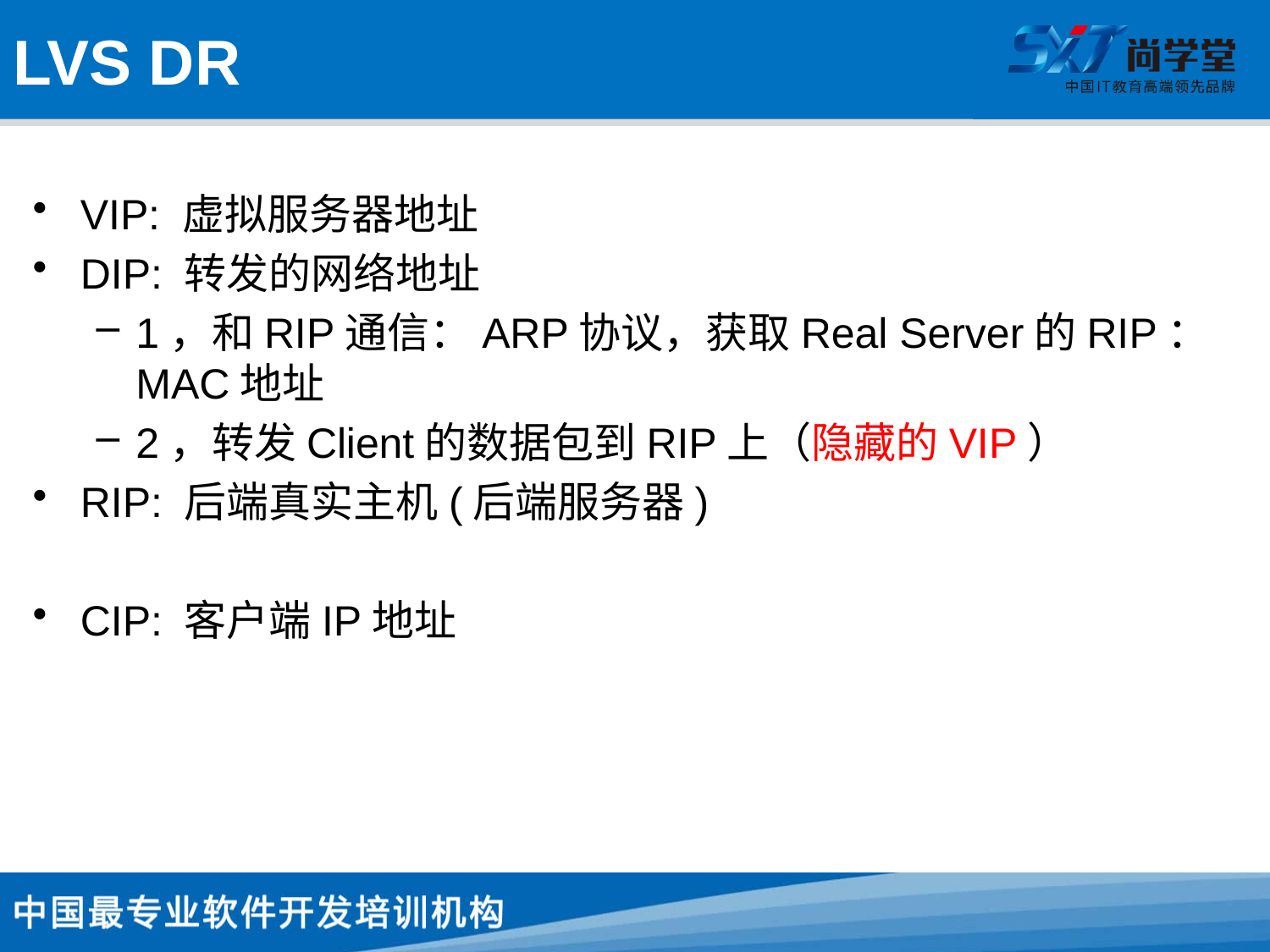

# LVS DR

VIP: 虚拟服务器地址
DIP: 转发的网络地址
1，和RIP通信：ARP协议，获取Real Server的RIP：MAC地址
2，转发Client的数据包到RIP上（隐藏的VIP）
RIP: 后端真实主机(后端服务器)

CIP: 客户端IP地址